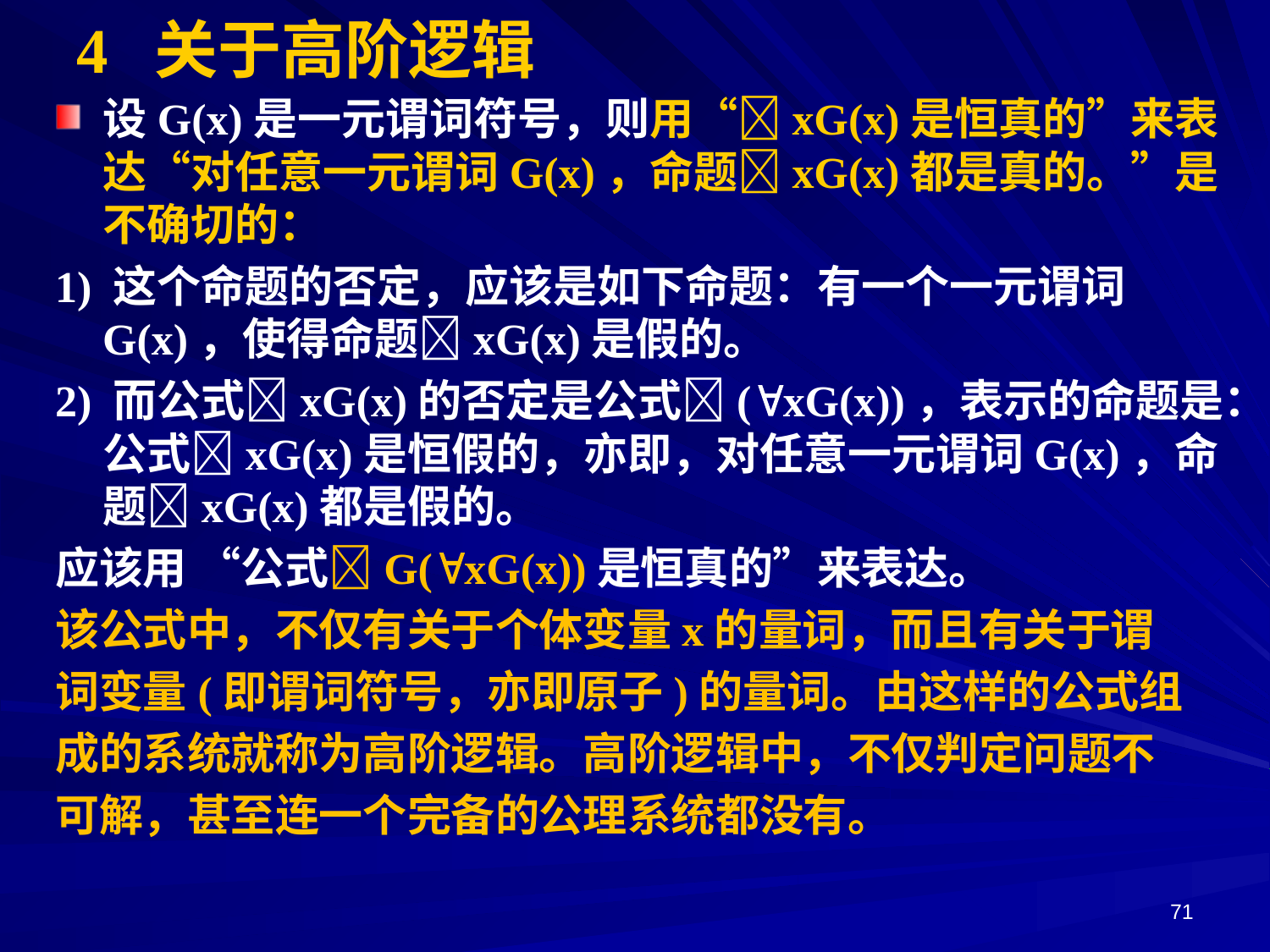

# 4  关于高阶逻辑
设G(x)是一元谓词符号，则用“∀xG(x)是恒真的”来表达“对任意一元谓词G(x)，命题∀xG(x)都是真的。”是不确切的：
1) 这个命题的否定，应该是如下命题：有一个一元谓词G(x)，使得命题∀xG(x)是假的。
2) 而公式∀xG(x)的否定是公式¬(∀xG(x))，表示的命题是：公式∀xG(x)是恒假的，亦即，对任意一元谓词G(x)，命题∀xG(x)都是假的。
应该用 “公式∀G(∀xG(x))是恒真的”来表达。
该公式中，不仅有关于个体变量x的量词，而且有关于谓
词变量(即谓词符号，亦即原子)的量词。由这样的公式组
成的系统就称为高阶逻辑。高阶逻辑中，不仅判定问题不
可解，甚至连一个完备的公理系统都没有。
71